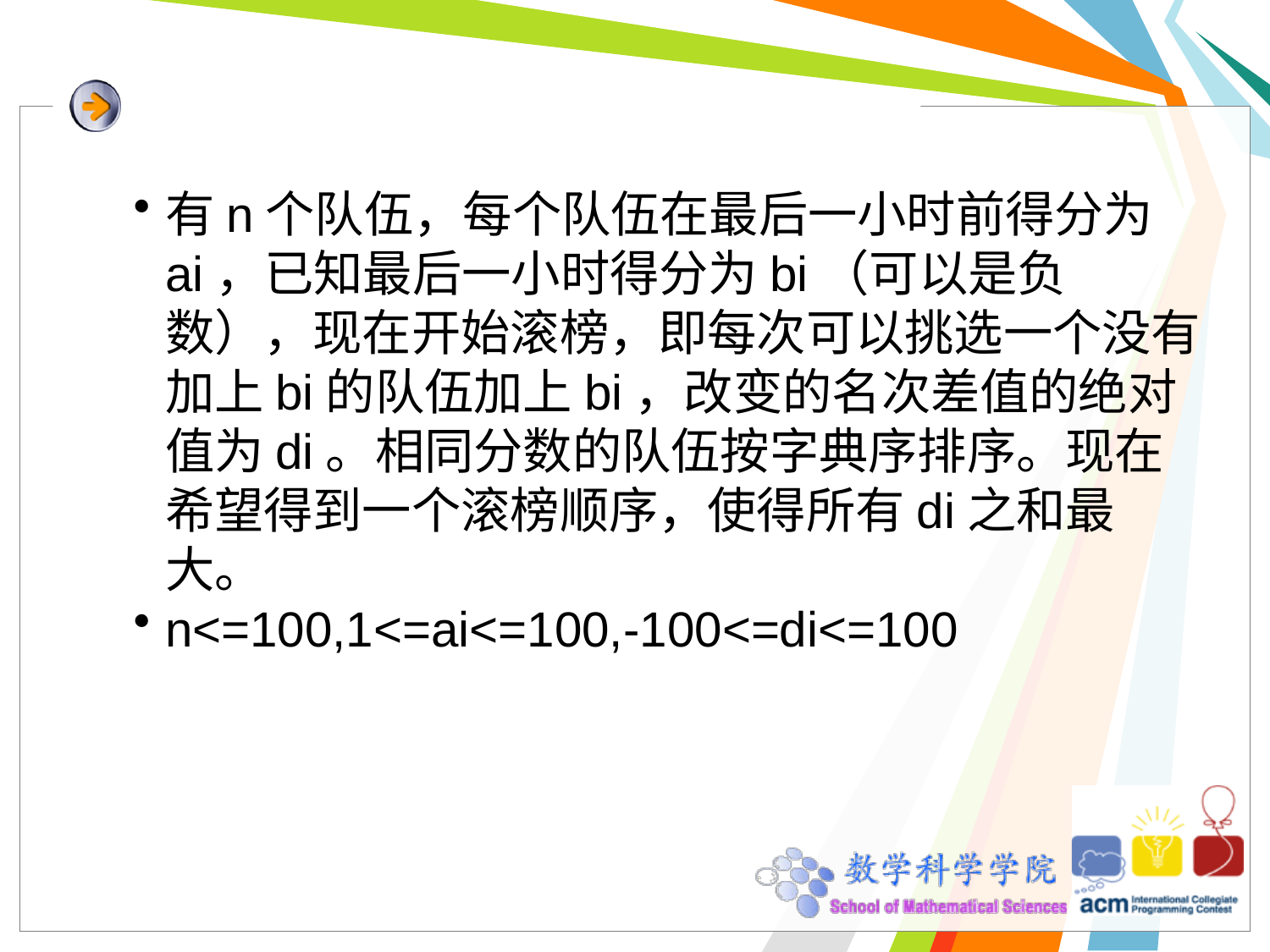

29

有n个队伍，每个队伍在最后一小时前得分为ai，已知最后一小时得分为bi（可以是负数），现在开始滚榜，即每次可以挑选一个没有加上bi的队伍加上bi，改变的名次差值的绝对值为di。相同分数的队伍按字典序排序。现在希望得到一个滚榜顺序，使得所有di之和最大。
n<=100,1<=ai<=100,-100<=di<=100